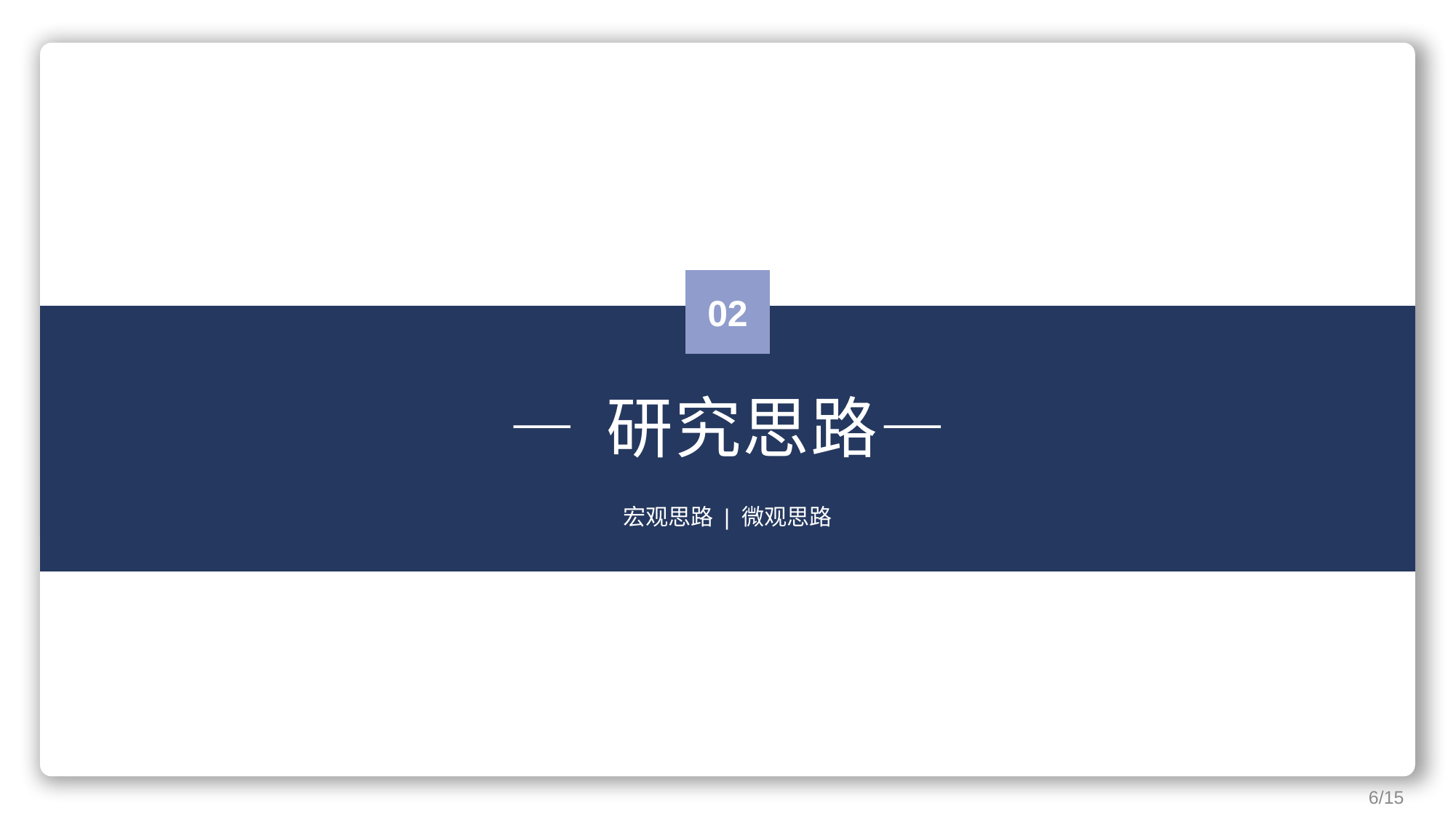

02

— 研究思路—
宏观思路 | 微观思路
6/15